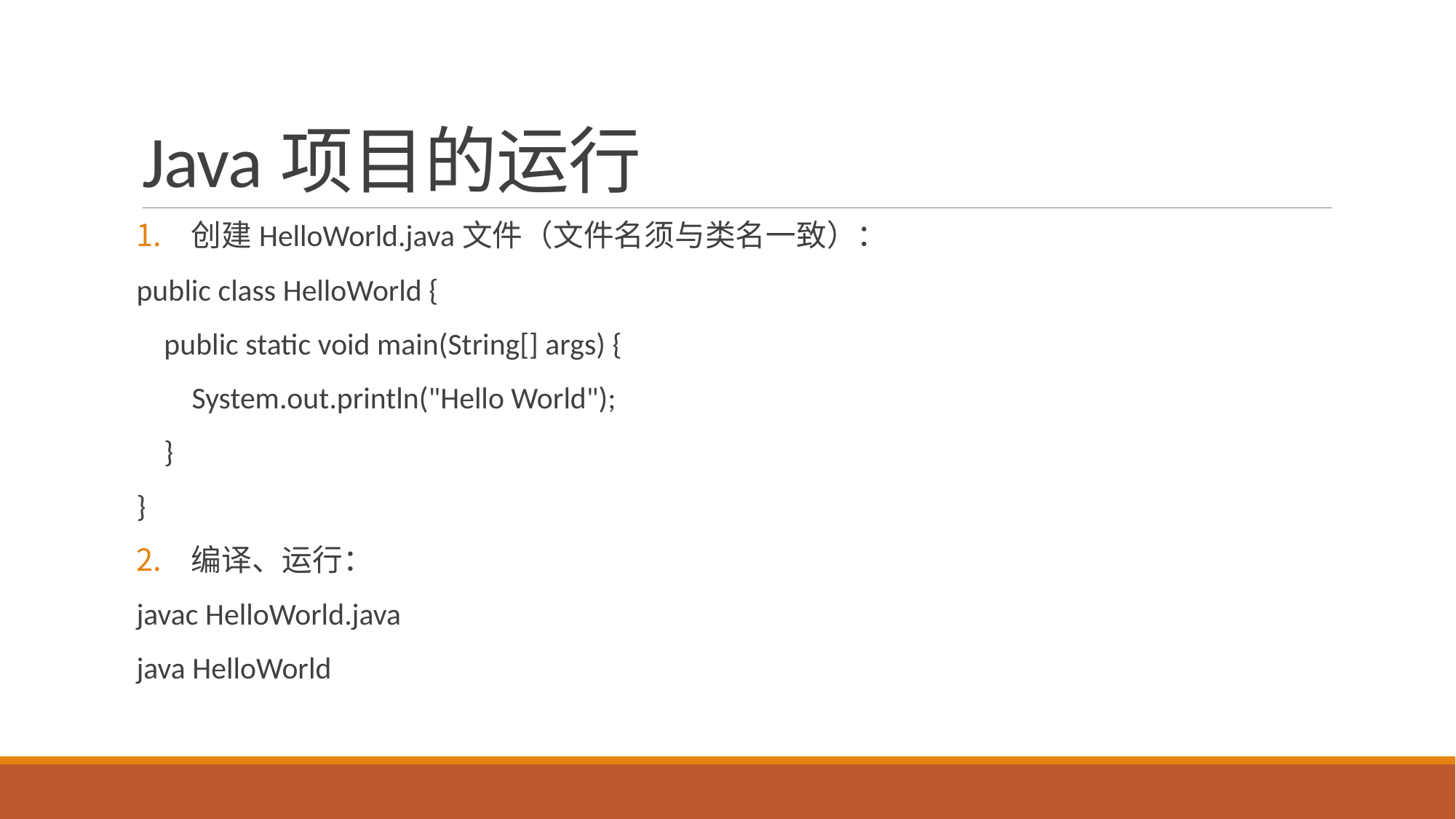

# Java项目的运行
创建HelloWorld.java文件（文件名须与类名一致）：
public class HelloWorld {
    public static void main(String[] args) {
        System.out.println("Hello World");
    }
}
编译、运行：
javac HelloWorld.java
java HelloWorld